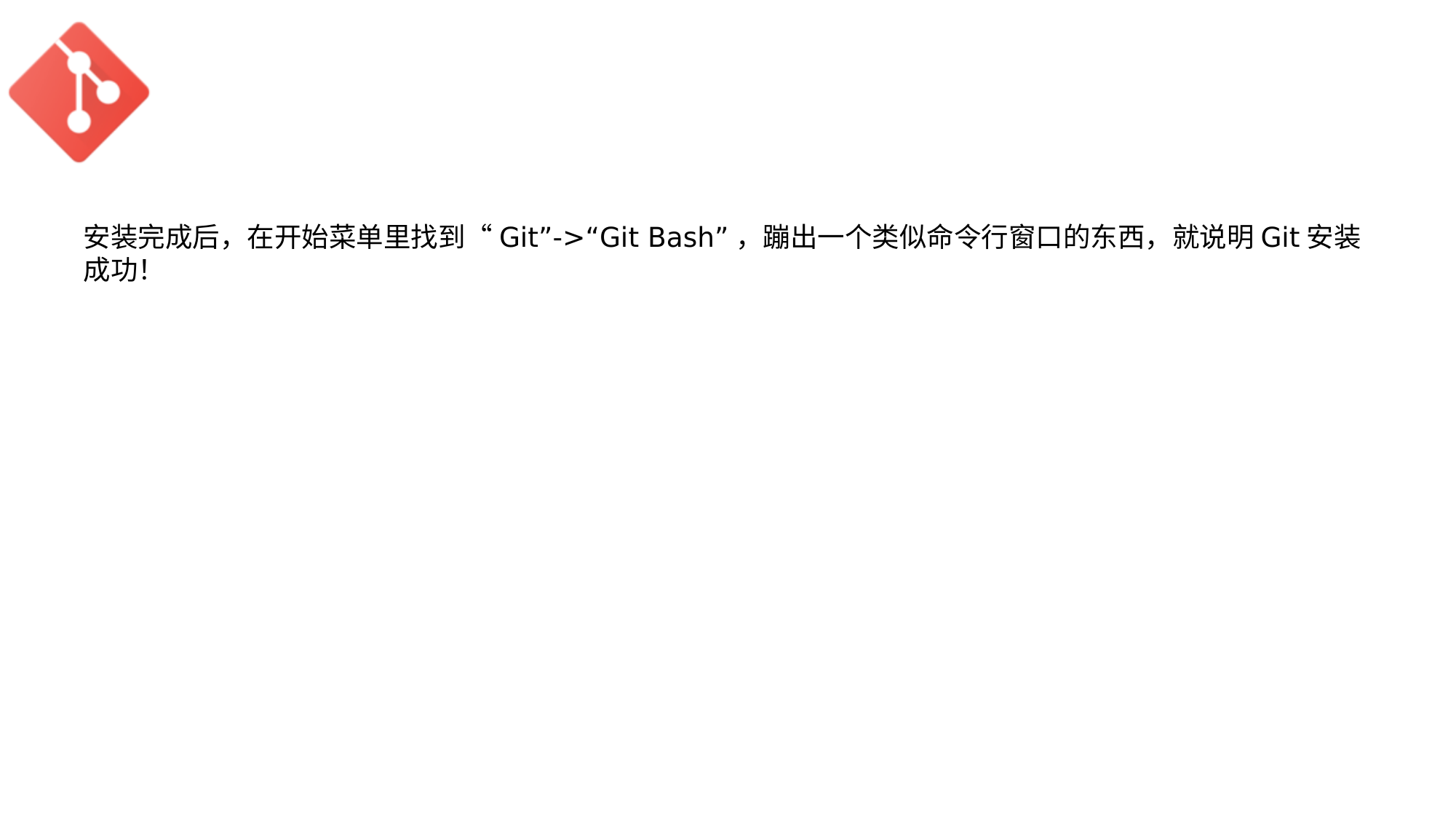

#
安装完成后，在开始菜单里找到“Git”->“Git Bash”，蹦出一个类似命令行窗口的东西，就说明Git安装成功！